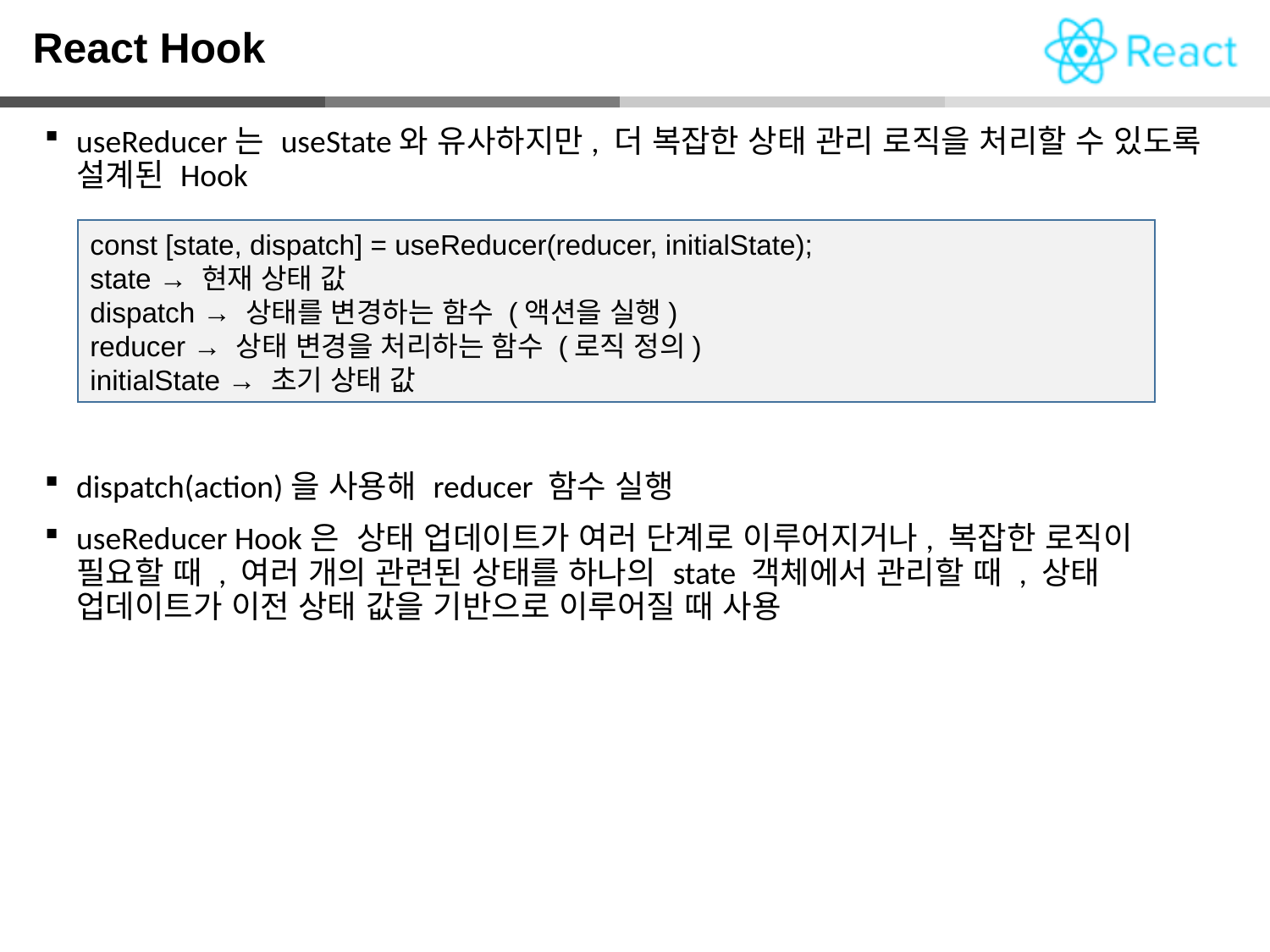

React Hook
useReducer는 useState와 유사하지만, 더 복잡한 상태 관리 로직을 처리할 수 있도록 설계된 Hook

dispatch(action)을 사용해 reducer 함수 실행
useReducer Hook은  상태 업데이트가 여러 단계로 이루어지거나, 복잡한 로직이 필요할 때 , 여러 개의 관련된 상태를 하나의 state 객체에서 관리할 때 , 상태 업데이트가 이전 상태 값을 기반으로 이루어질 때 사용

const [state, dispatch] = useReducer(reducer, initialState);
state → 현재 상태 값
dispatch → 상태를 변경하는 함수 (액션을 실행)
reducer → 상태 변경을 처리하는 함수 (로직 정의)
initialState → 초기 상태 값